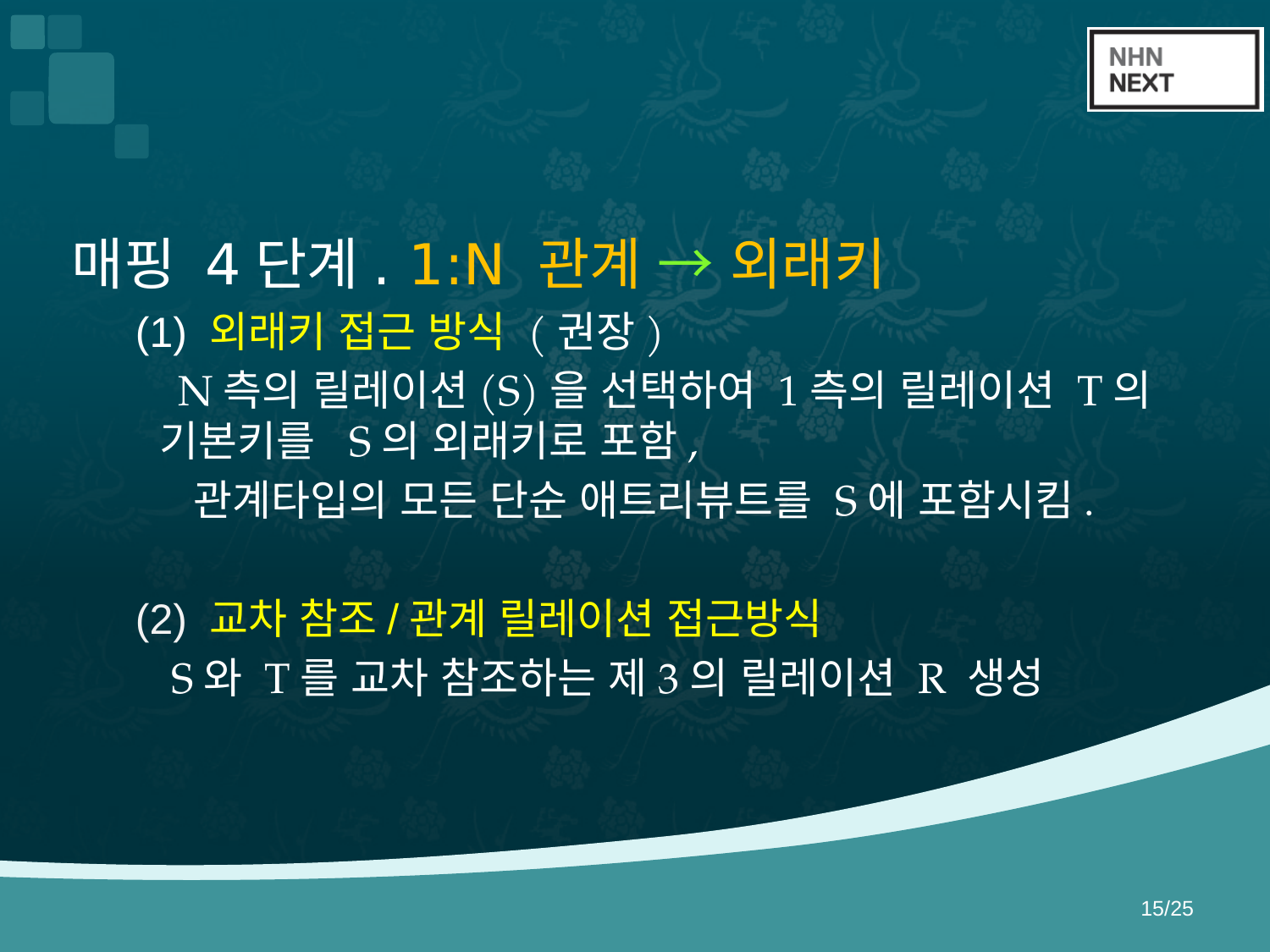

#
매핑 4단계. 1:N 관계 → 외래키
(1) 외래키 접근 방식 (권장)
    N측의 릴레이션(S)을 선택하여 1측의 릴레이션 T의 기본키를  S의 외래키로 포함,
    관계타입의 모든 단순 애트리뷰트를 S에 포함시킴.

(2) 교차 참조/관계 릴레이션 접근방식
   S와 T를 교차 참조하는 제3의 릴레이션 R 생성
15/25